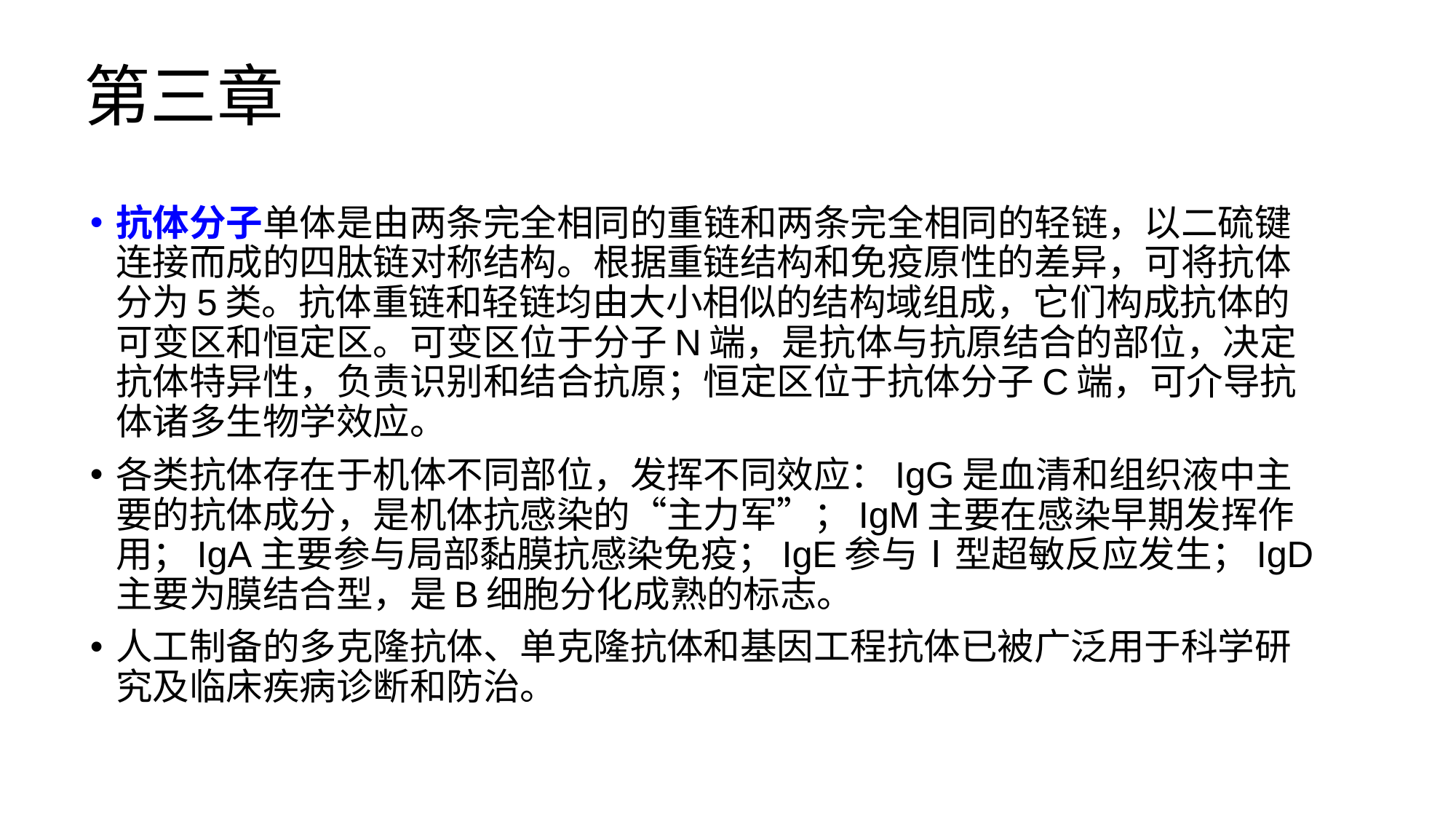

# 第三章
抗体分子单体是由两条完全相同的重链和两条完全相同的轻链，以二硫键连接而成的四肽链对称结构。根据重链结构和免疫原性的差异，可将抗体分为5类。抗体重链和轻链均由大小相似的结构域组成，它们构成抗体的可变区和恒定区。可变区位于分子N端，是抗体与抗原结合的部位，决定抗体特异性，负责识别和结合抗原；恒定区位于抗体分子C端，可介导抗体诸多生物学效应。
各类抗体存在于机体不同部位，发挥不同效应：IgG是血清和组织液中主要的抗体成分，是机体抗感染的“主力军”；IgM主要在感染早期发挥作用；IgA主要参与局部黏膜抗感染免疫；IgE参与Ⅰ型超敏反应发生；IgD主要为膜结合型，是B细胞分化成熟的标志。
人工制备的多克隆抗体、单克隆抗体和基因工程抗体已被广泛用于科学研究及临床疾病诊断和防治。